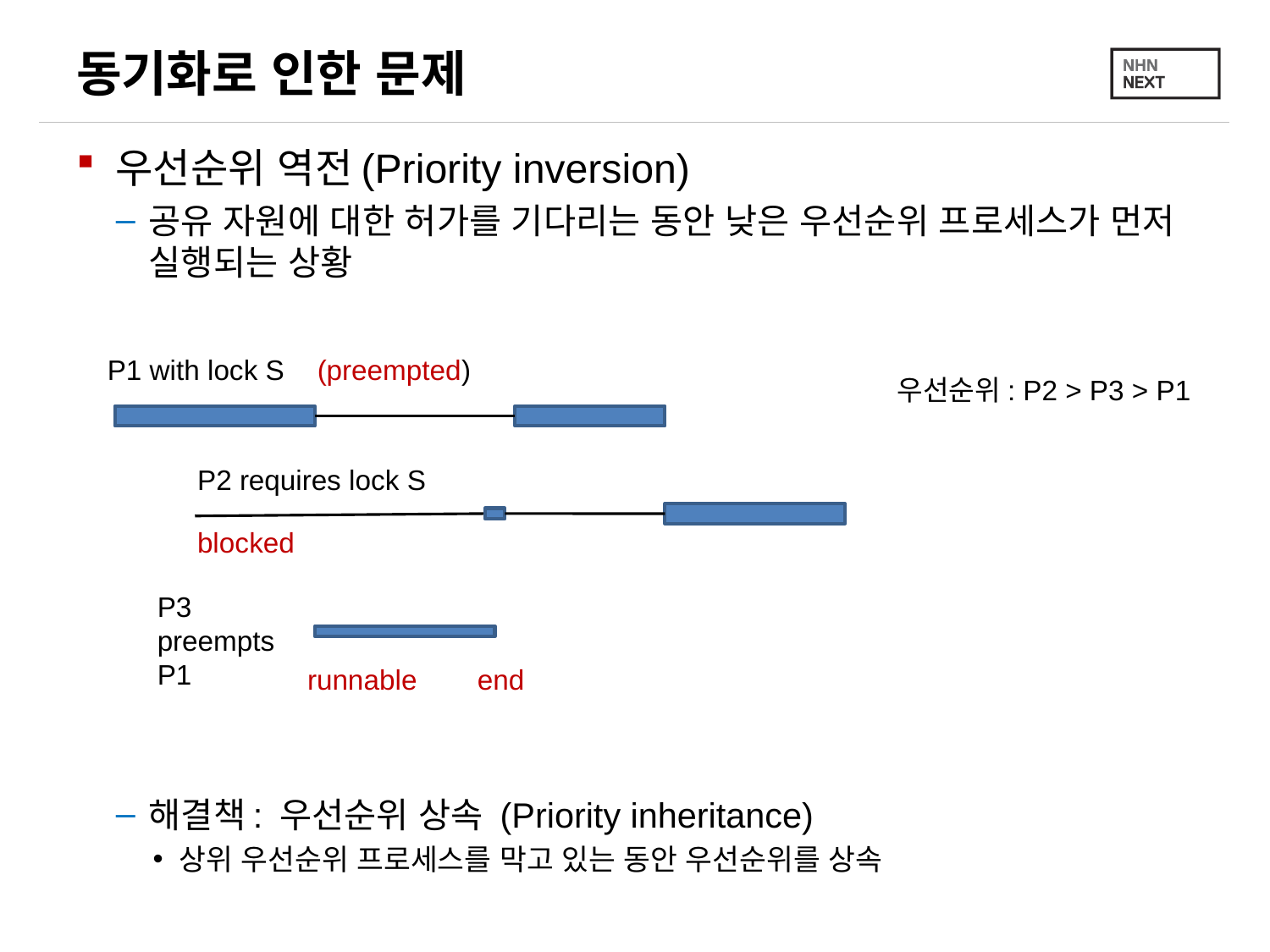

# 동기화로 인한 문제
우선순위 역전(Priority inversion)
공유 자원에 대한 허가를 기다리는 동안 낮은 우선순위 프로세스가 먼저 실행되는 상황

해결책: 우선순위 상속 (Priority inheritance)
상위 우선순위 프로세스를 막고 있는 동안 우선순위를 상속
P1 with lock S
(preempted)
우선순위: P2 > P3 > P1

P2 requires lock S

blocked
P3 preempts P1

runnable
end